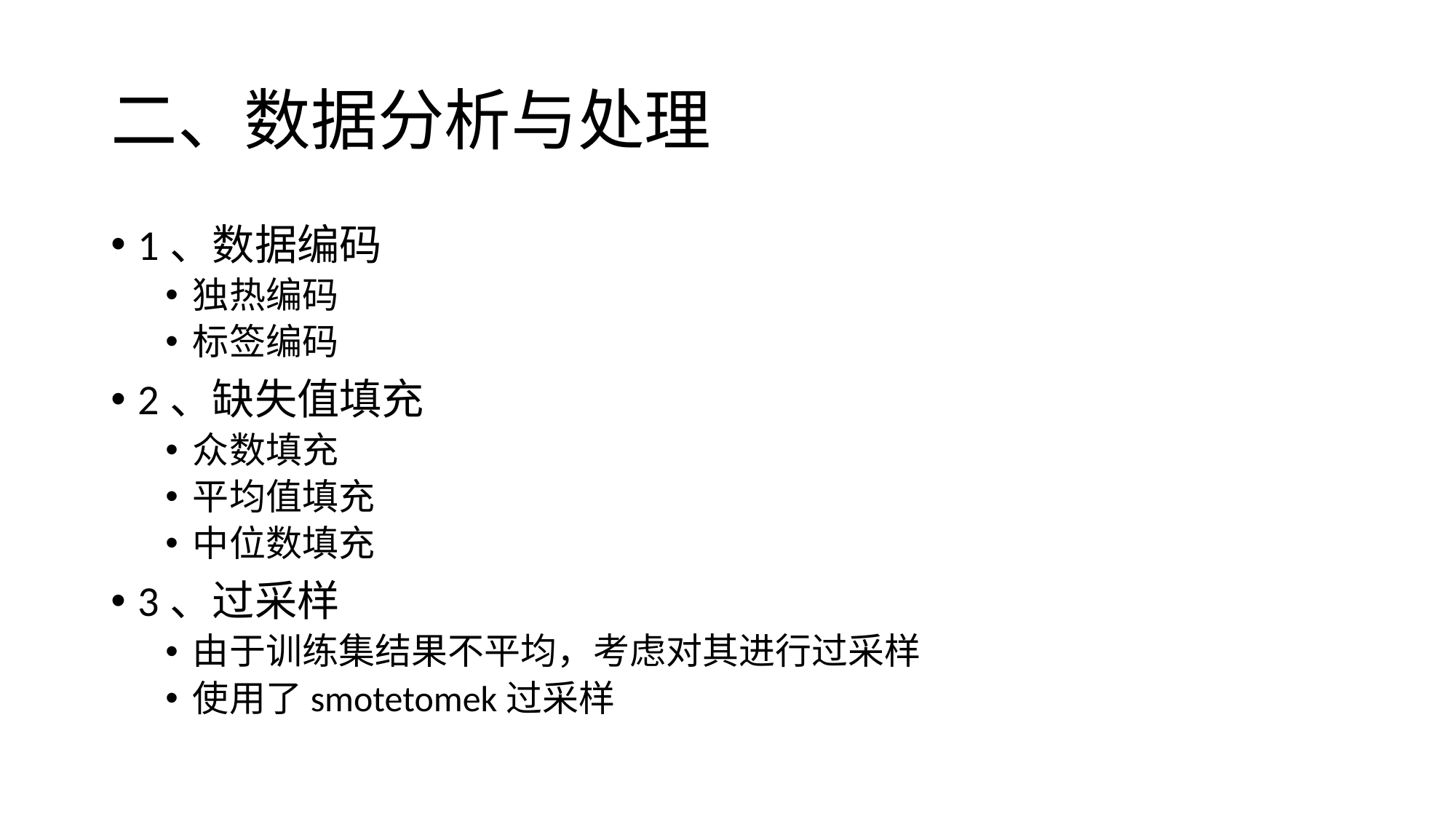

# 二、数据分析与处理
1、数据编码
独热编码
标签编码
2、缺失值填充
众数填充
平均值填充
中位数填充
3、过采样
由于训练集结果不平均，考虑对其进行过采样
使用了smotetomek过采样